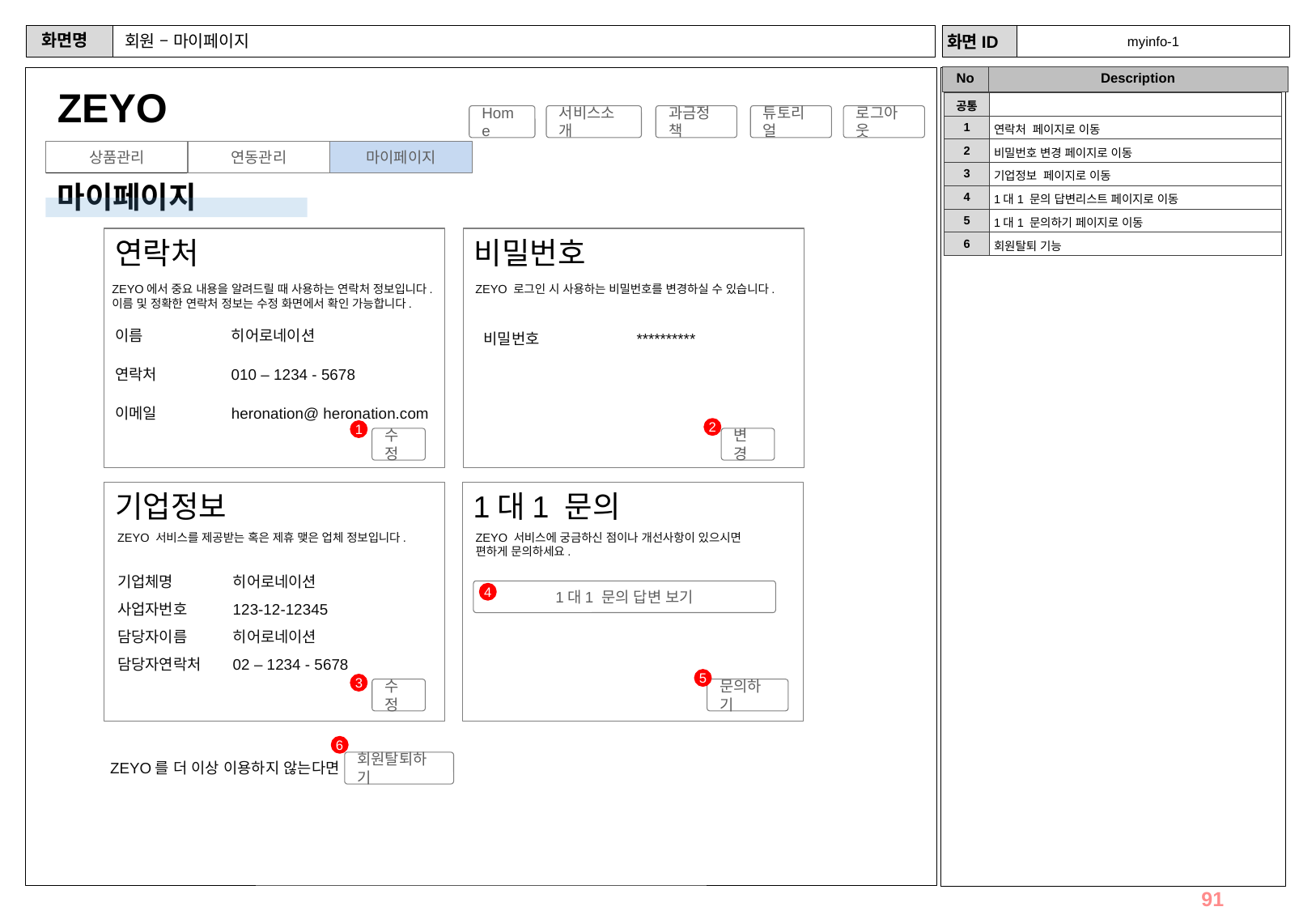

# 회원 – 마이페이지
myinfo-1
ZEYO
| 공통 |  |
| --- | --- |
| 1 | 연락처 페이지로 이동 |
| 2 | 비밀번호 변경 페이지로 이동 |
| 3 | 기업정보 페이지로 이동 |
| 4 | 1대1 문의 답변리스트 페이지로 이동 |
| 5 | 1대1 문의하기 페이지로 이동 |
| 6 | 회원탈퇴 기능 |
Home
서비스소개
과금정책
튜토리얼
로그아웃
상품관리
연동관리
마이페이지
마이페이지

연락처

비밀번호

ZEYO 로그인 시 사용하는 비밀번호를 변경하실 수 있습니다.
ZEYO에서 중요 내용을 알려드릴 때 사용하는 연락처 정보입니다. 이름 및 정확한 연락처 정보는 수정 화면에서 확인 가능합니다.
이름
히어로네이션
비밀번호
**********
연락처
010 – 1234 - 5678
이메일
heronation@ heronation.com
2
1
수정
변경

1대1 문의

기업정보
ZEYO 서비스를 제공받는 혹은 제휴 맺은 업체 정보입니다.
ZEYO 서비스에 궁금하신 점이나 개선사항이 있으시면
편하게 문의하세요.
기업체명
히어로네이션
1대1 문의 답변 보기
4
사업자번호
123-12-12345
담당자이름
히어로네이션
담당자연락처
02 – 1234 - 5678
5
3
수정
문의하기
6
회원탈퇴하기
ZEYO를 더 이상 이용하지 않는다면
91